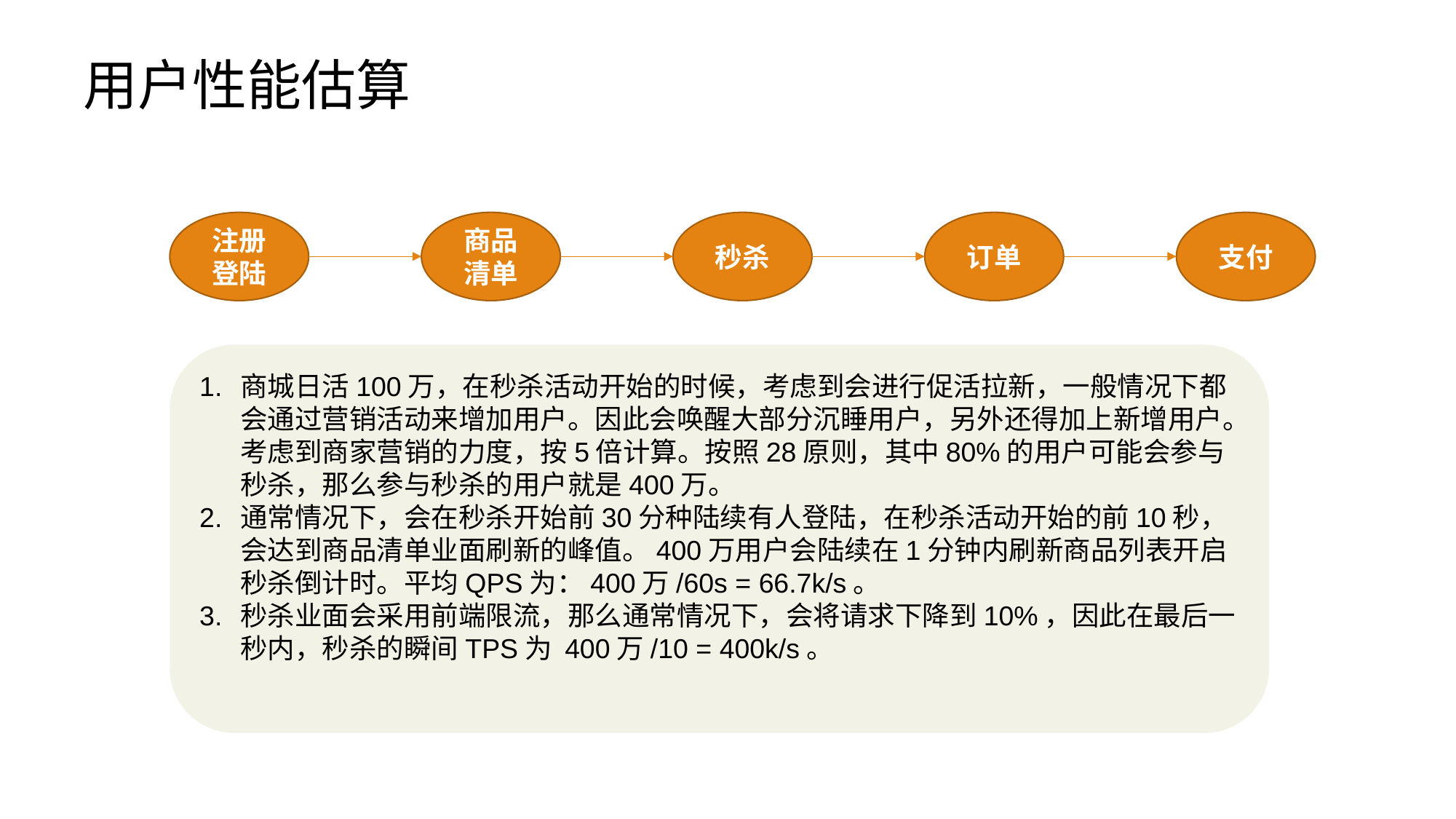

用户性能估算
注册登陆
商品清单
秒杀
订单
支付
商城日活100万，在秒杀活动开始的时候，考虑到会进行促活拉新，一般情况下都会通过营销活动来增加用户。因此会唤醒大部分沉睡用户，另外还得加上新增用户。考虑到商家营销的力度，按5倍计算。按照28原则，其中80%的用户可能会参与秒杀，那么参与秒杀的用户就是400万。
通常情况下，会在秒杀开始前30分种陆续有人登陆，在秒杀活动开始的前10秒，会达到商品清单业面刷新的峰值。400万用户会陆续在1分钟内刷新商品列表开启秒杀倒计时。平均QPS为：400万/60s = 66.7k/s。
秒杀业面会采用前端限流，那么通常情况下，会将请求下降到10%，因此在最后一秒内，秒杀的瞬间TPS为 400万/10 = 400k/s。